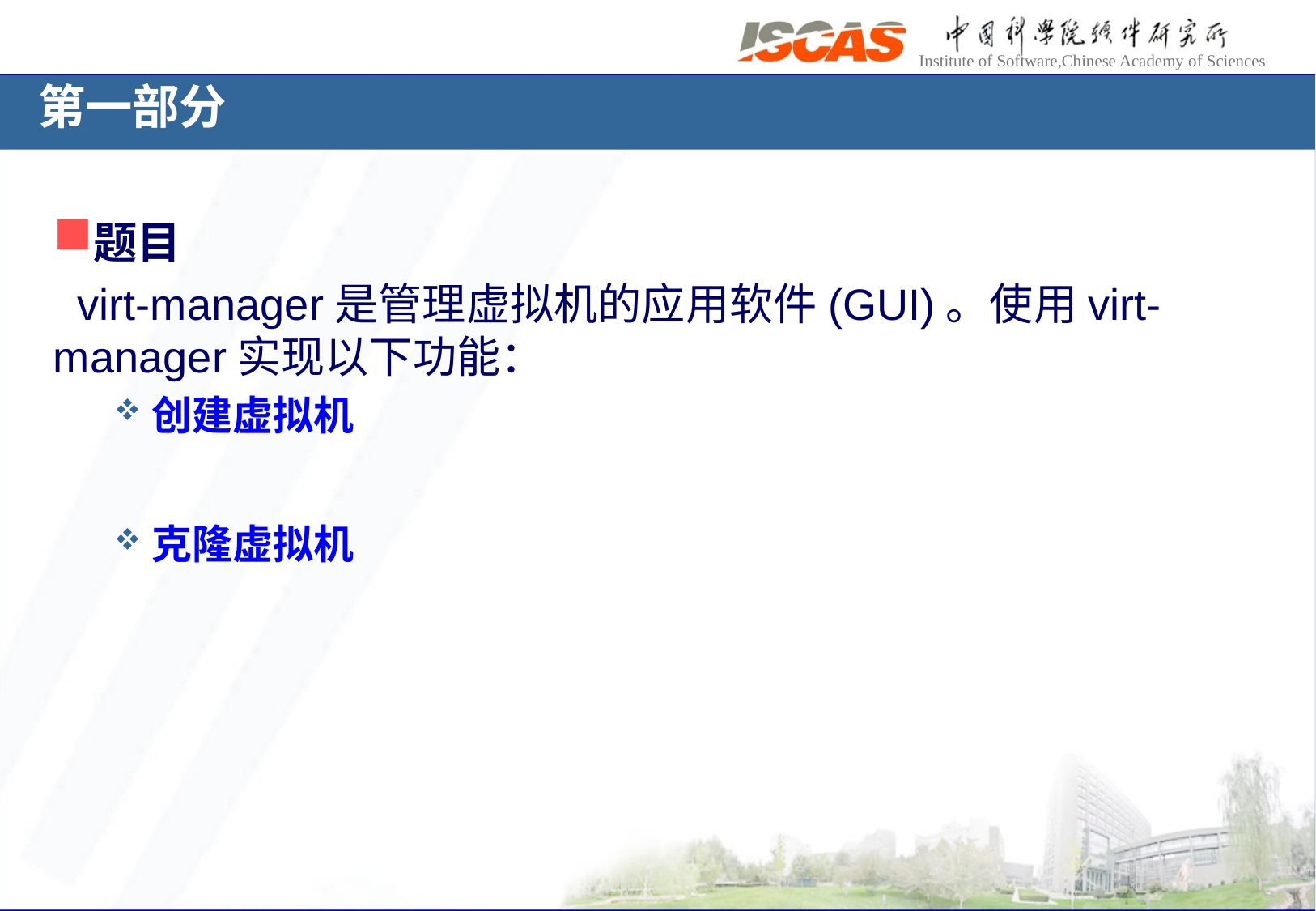

第一部分
题目
  virt-manager是管理虚拟机的应用软件(GUI)。使用virt-manager实现以下功能：
创建虚拟机

克隆虚拟机